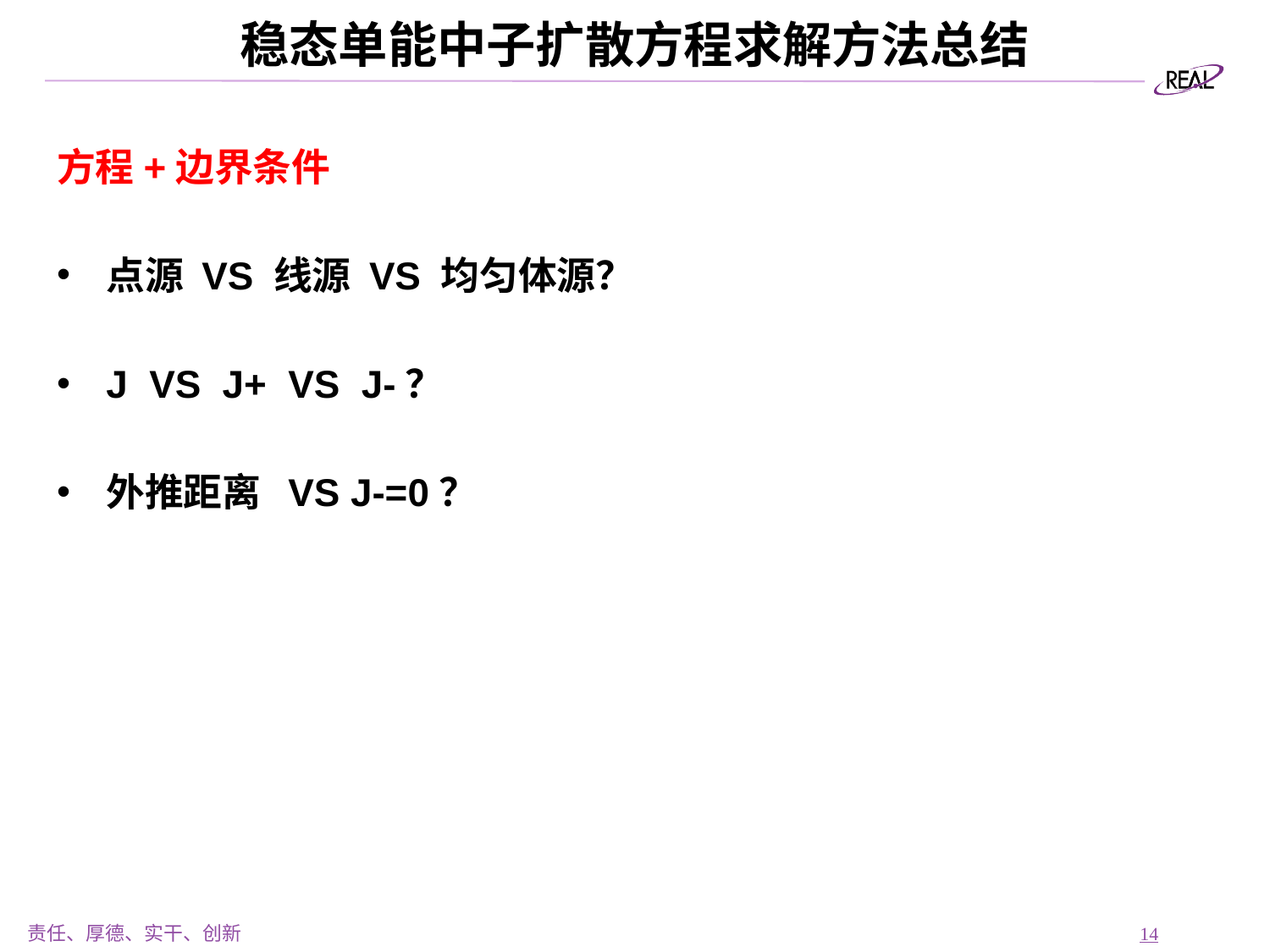

# 稳态单能中子扩散方程求解方法总结
方程+边界条件

点源 VS 线源 VS 均匀体源？

J  VS  J+  VS  J-？

外推距离  VS J-=0？